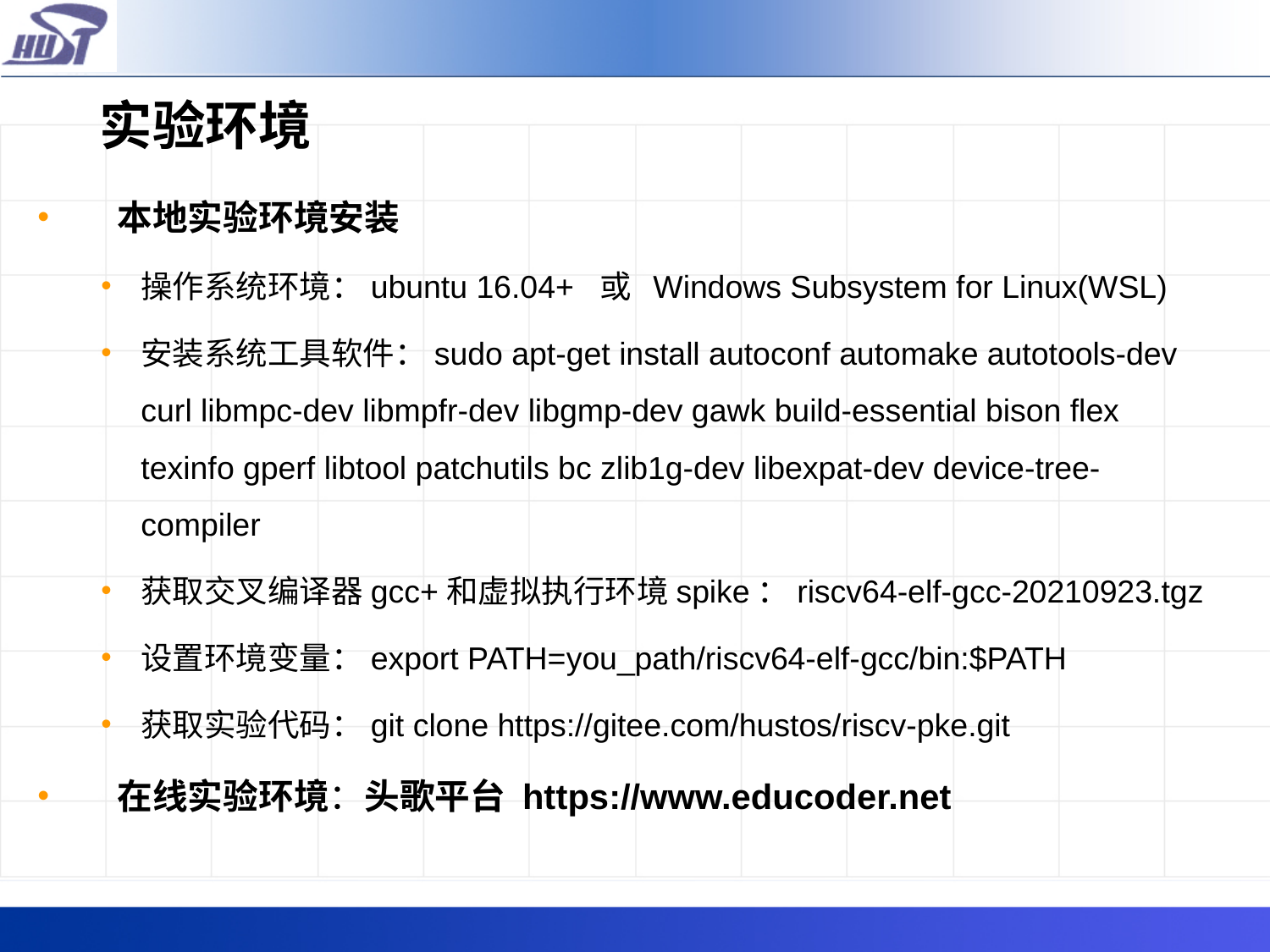

# 实验环境
本地实验环境安装
操作系统环境：ubuntu 16.04+  或  Windows Subsystem for Linux(WSL)
安装系统工具软件：sudo apt-get install autoconf automake autotools-dev curl libmpc-dev libmpfr-dev libgmp-dev gawk build-essential bison flex texinfo gperf libtool patchutils bc zlib1g-dev libexpat-dev device-tree-compiler
获取交叉编译器gcc+和虚拟执行环境spike：riscv64-elf-gcc-20210923.tgz
设置环境变量：export PATH=you_path/riscv64-elf-gcc/bin:$PATH
获取实验代码：git clone https://gitee.com/hustos/riscv-pke.git
在线实验环境：头歌平台 https://www.educoder.net